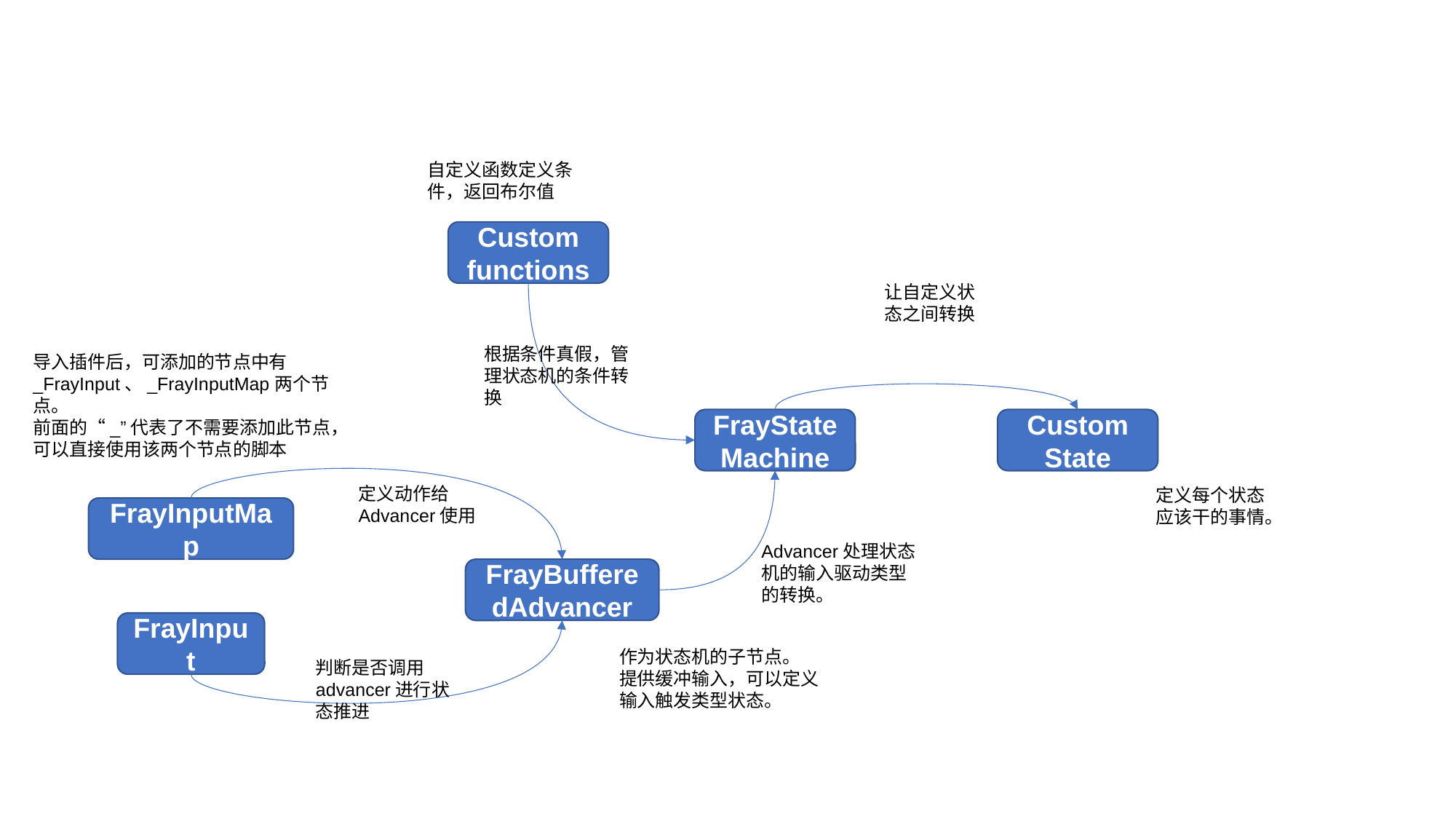

自定义函数定义条件，返回布尔值
Custom
functions
让自定义状态之间转换
根据条件真假，管理状态机的条件转换
导入插件后，可添加的节点中有_FrayInput、_FrayInputMap两个节点。
前面的“_”代表了不需要添加此节点，可以直接使用该两个节点的脚本
FrayStateMachine
Custom
State
定义动作给Advancer使用
定义每个状态应该干的事情。
FrayInputMap
Advancer处理状态机的输入驱动类型的转换。
FrayBufferedAdvancer
FrayInput
作为状态机的子节点。
提供缓冲输入，可以定义输入触发类型状态。
判断是否调用advancer进行状态推进